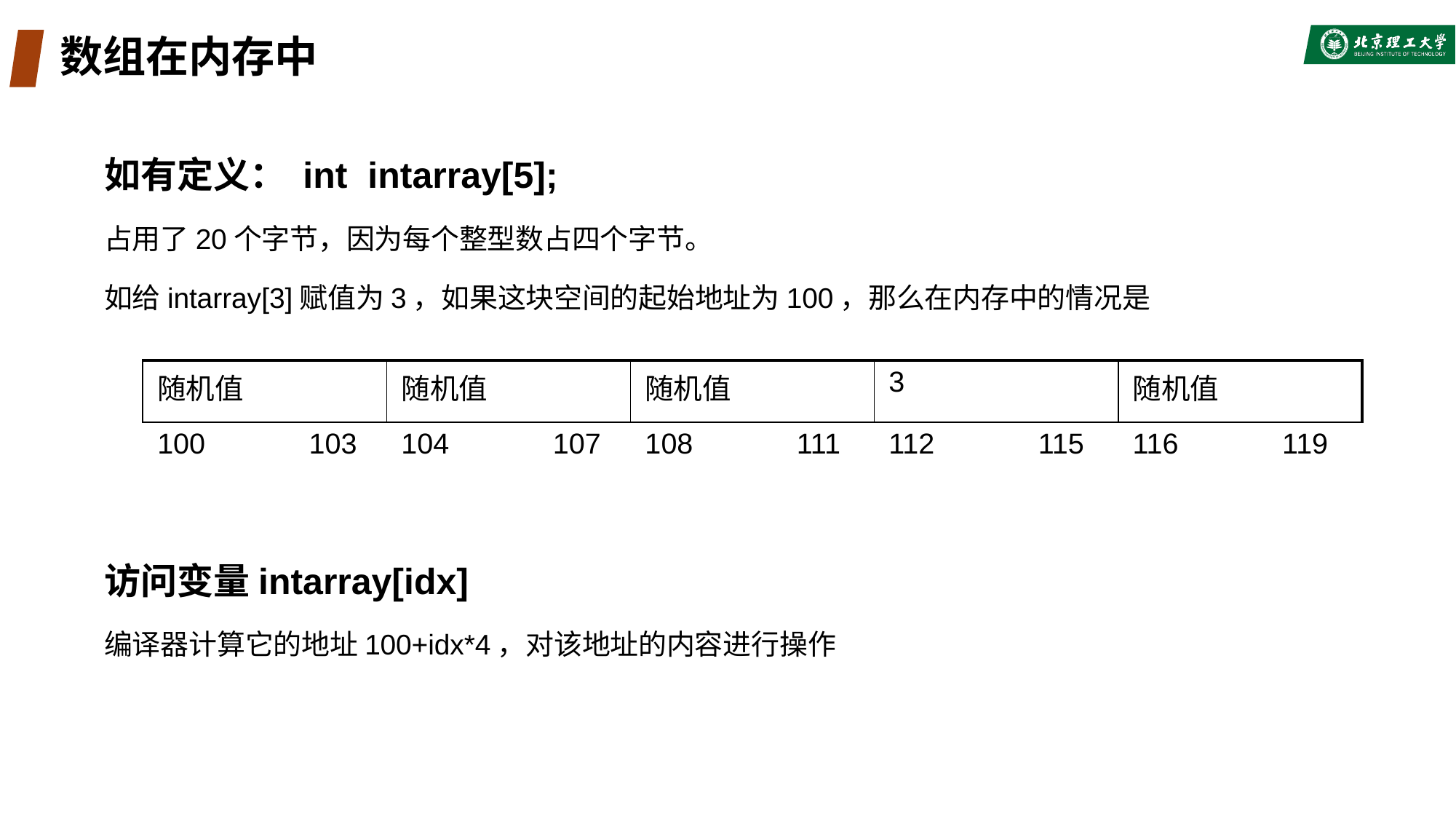

# 数组在内存中
如有定义： int  intarray[5];
占用了20个字节，因为每个整型数占四个字节。
如给intarray[3]赋值为3，如果这块空间的起始地址为100，那么在内存中的情况是

访问变量intarray[idx]
编译器计算它的地址100+idx*4，对该地址的内容进行操作
| 随机值 | 随机值 | 随机值 | 3 | 随机值 |
| --- | --- | --- | --- | --- |
| 100 103 | 104 107 | 108 111 | 112 115 | 116 119 |